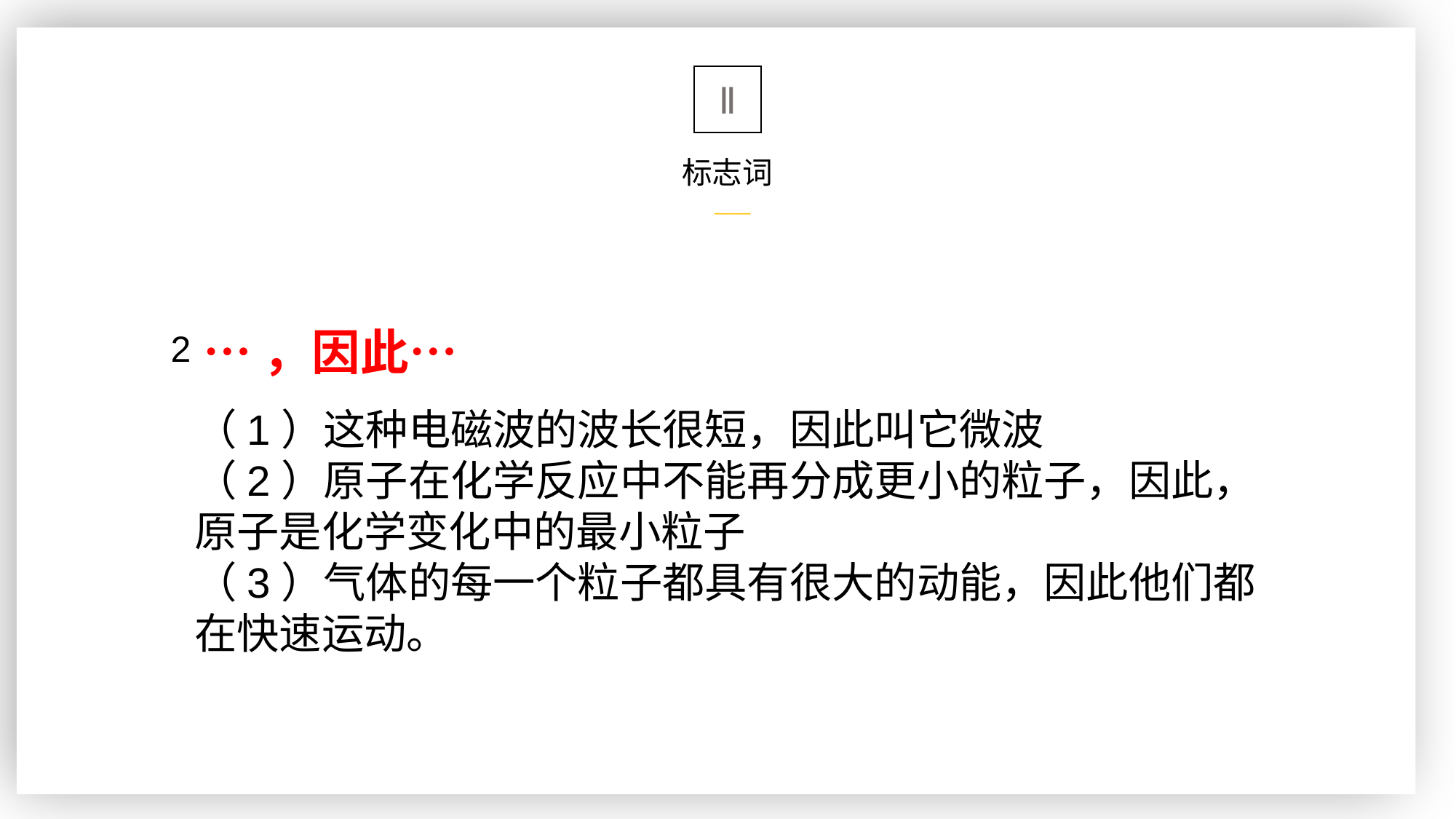

(1)除了恒星之外，还有一种形状像天空中的云雾一样的天体称为星云。
(2)夏天的太阳像火球一样炙热。(1)除了恒星之外，还有一种形状像天空中的云雾一样的天体称为星云。
(2)夏天的太阳像火球一样炙热。

Ⅱ
标志词
  ——
…，因此…
2
（1）这种电磁波的波长很短，因此叫它微波
（2）原子在化学反应中不能再分成更小的粒子，因此，原子是化学变化中的最小粒子
（3）气体的每一个粒子都具有很大的动能，因此他们都在快速运动。